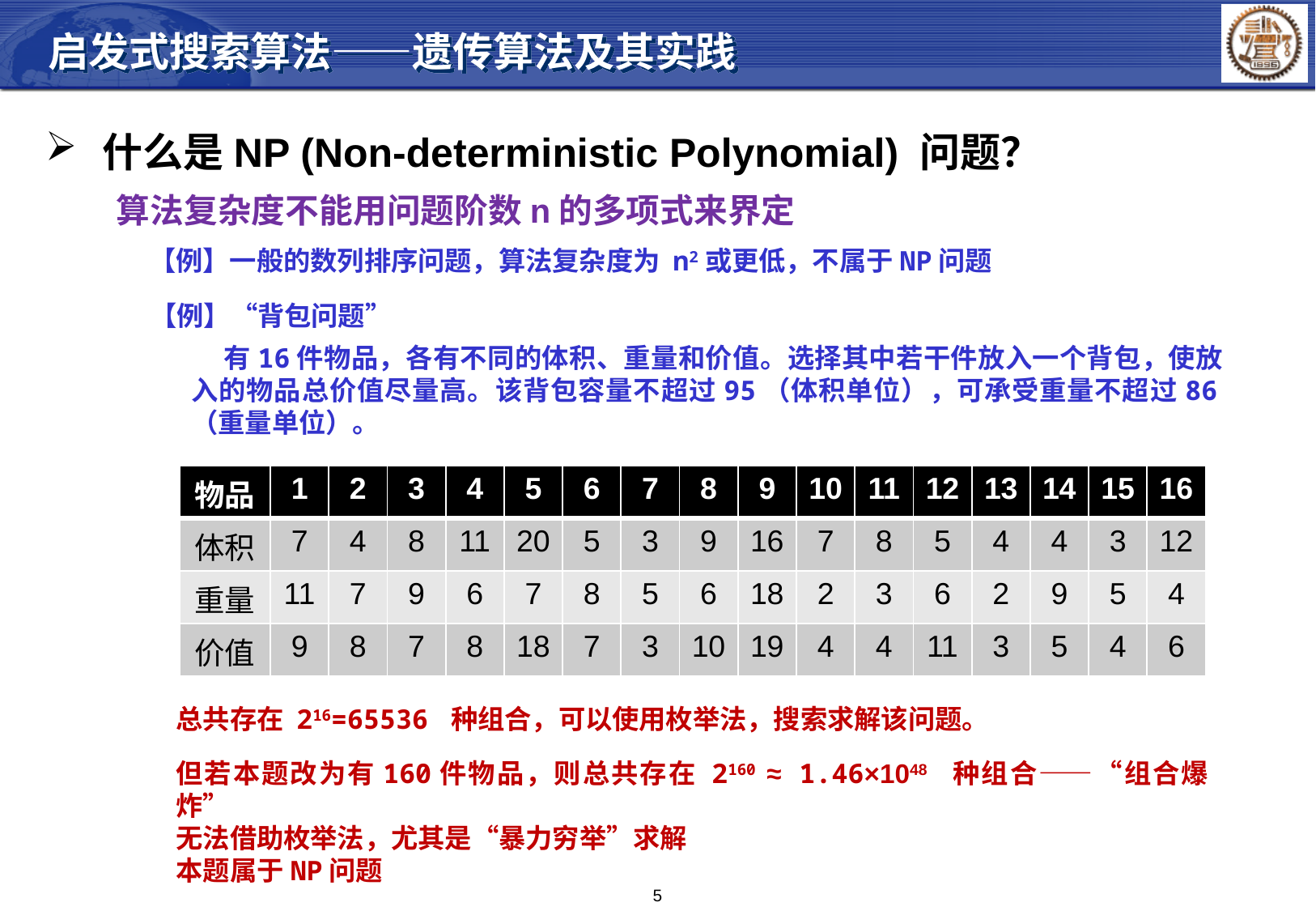

启发式搜索算法——遗传算法及其实践
 什么是NP (Non-deterministic Polynomial) 问题？
算法复杂度不能用问题阶数n的多项式来界定
【例】一般的数列排序问题，算法复杂度为 n2或更低，不属于NP问题
【例】“背包问题”
    有16件物品，各有不同的体积、重量和价值。选择其中若干件放入一个背包，使放入的物品总价值尽量高。该背包容量不超过95（体积单位），可承受重量不超过86（重量单位）。
| 物品 | 1 | 2 | 3 | 4 | 5 | 6 | 7 | 8 | 9 | 10 | 11 | 12 | 13 | 14 | 15 | 16 |
| --- | --- | --- | --- | --- | --- | --- | --- | --- | --- | --- | --- | --- | --- | --- | --- | --- |
| 体积 | 7 | 4 | 8 | 11 | 20 | 5 | 3 | 9 | 16 | 7 | 8 | 5 | 4 | 4 | 3 | 12 |
| 重量 | 11 | 7 | 9 | 6 | 7 | 8 | 5 | 6 | 18 | 2 | 3 | 6 | 2 | 9 | 5 | 4 |
| 价值 | 9 | 8 | 7 | 8 | 18 | 7 | 3 | 10 | 19 | 4 | 4 | 11 | 3 | 5 | 4 | 6 |
总共存在 216=65536 种组合，可以使用枚举法，搜索求解该问题。
但若本题改为有160件物品，则总共存在 2160 ≈ 1.46×1048 种组合——“组合爆炸”
无法借助枚举法，尤其是“暴力穷举”求解
本题属于NP问题
5